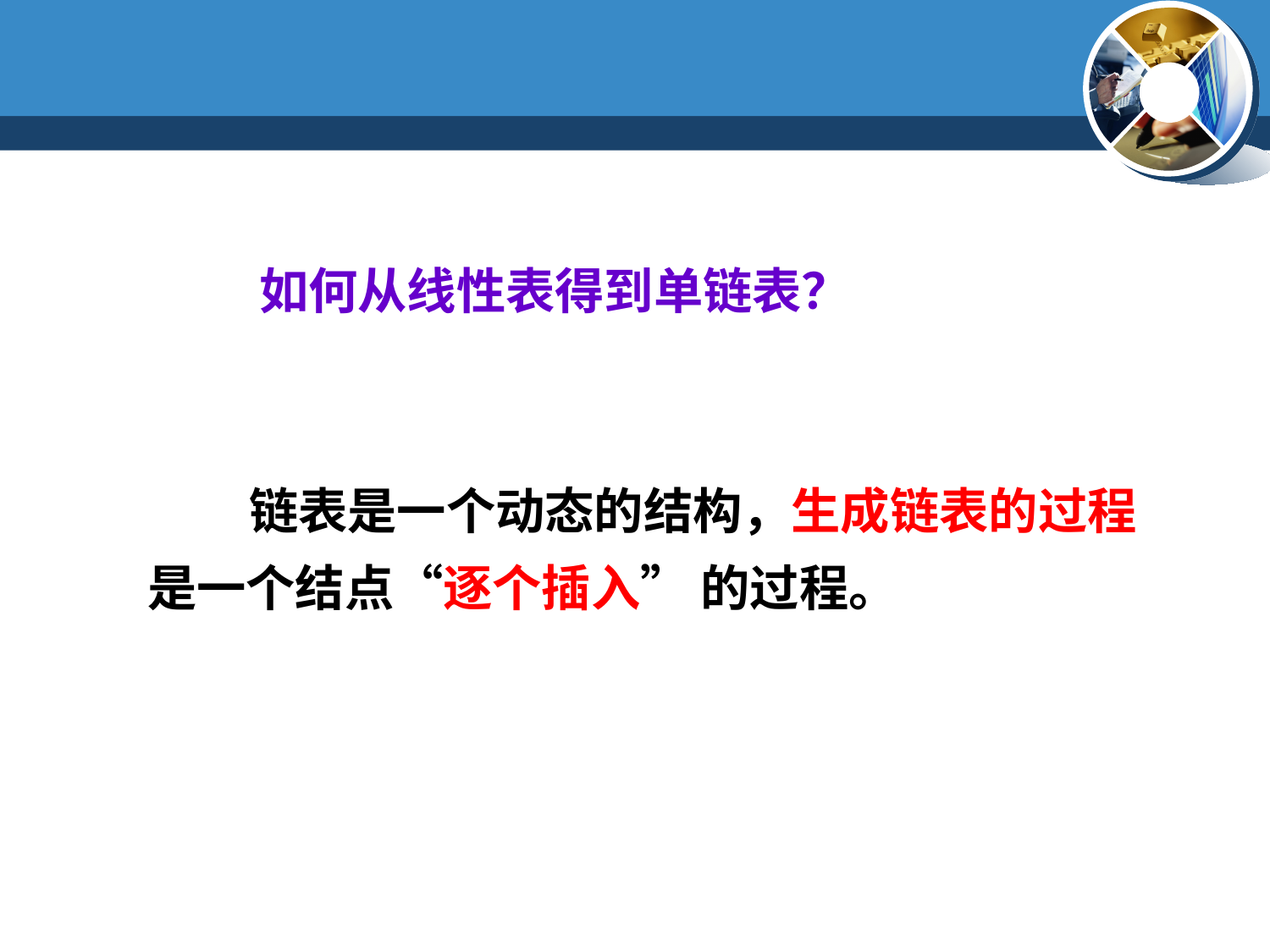

如何从线性表得到单链表？
        链表是一个动态的结构，生成链表的过程是一个结点“逐个插入” 的过程。